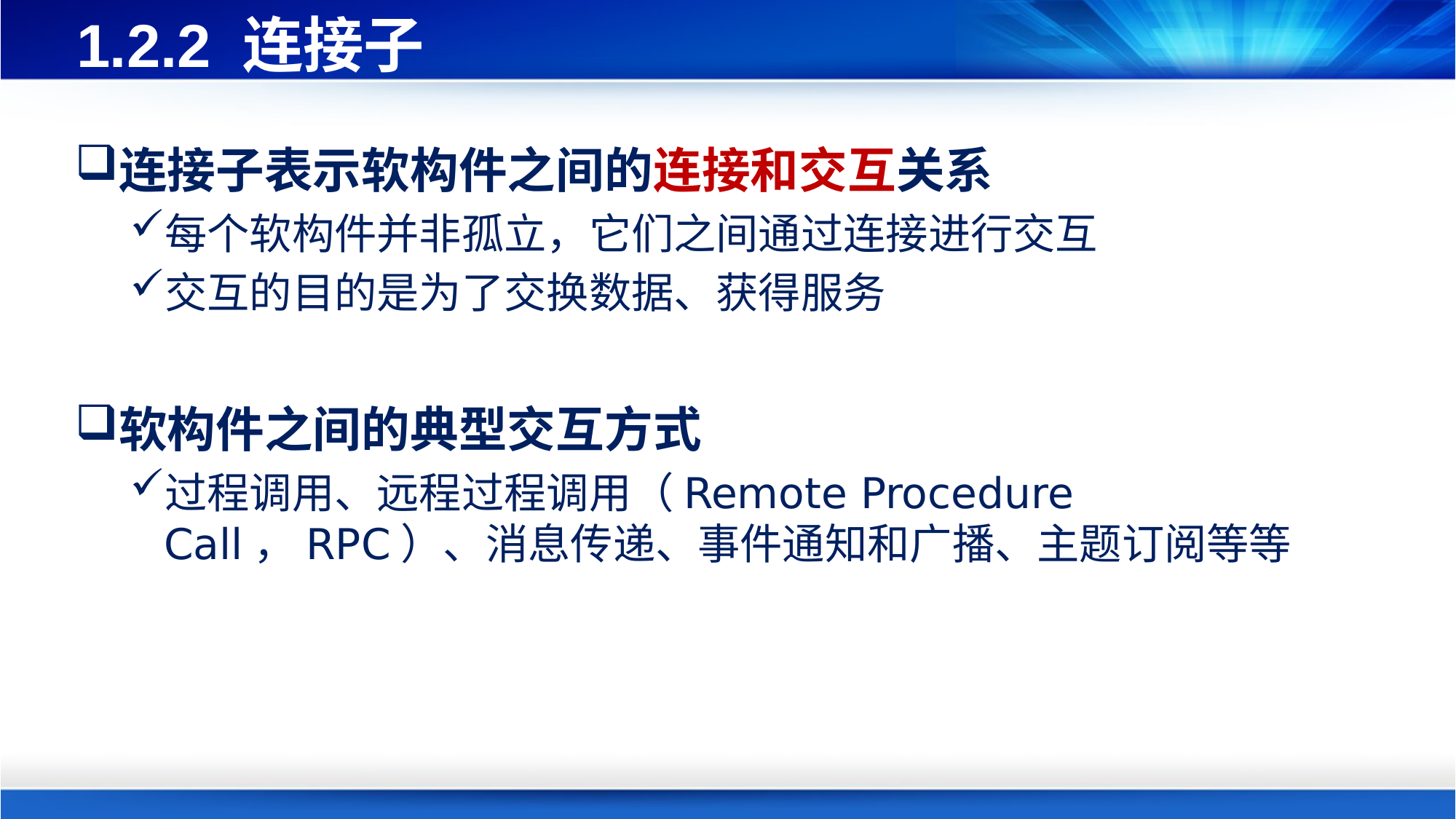

# 1.2.2 连接子
连接子表示软构件之间的连接和交互关系
每个软构件并非孤立，它们之间通过连接进行交互
交互的目的是为了交换数据、获得服务

软构件之间的典型交互方式
过程调用、远程过程调用（Remote Procedure Call，RPC）、消息传递、事件通知和广播、主题订阅等等